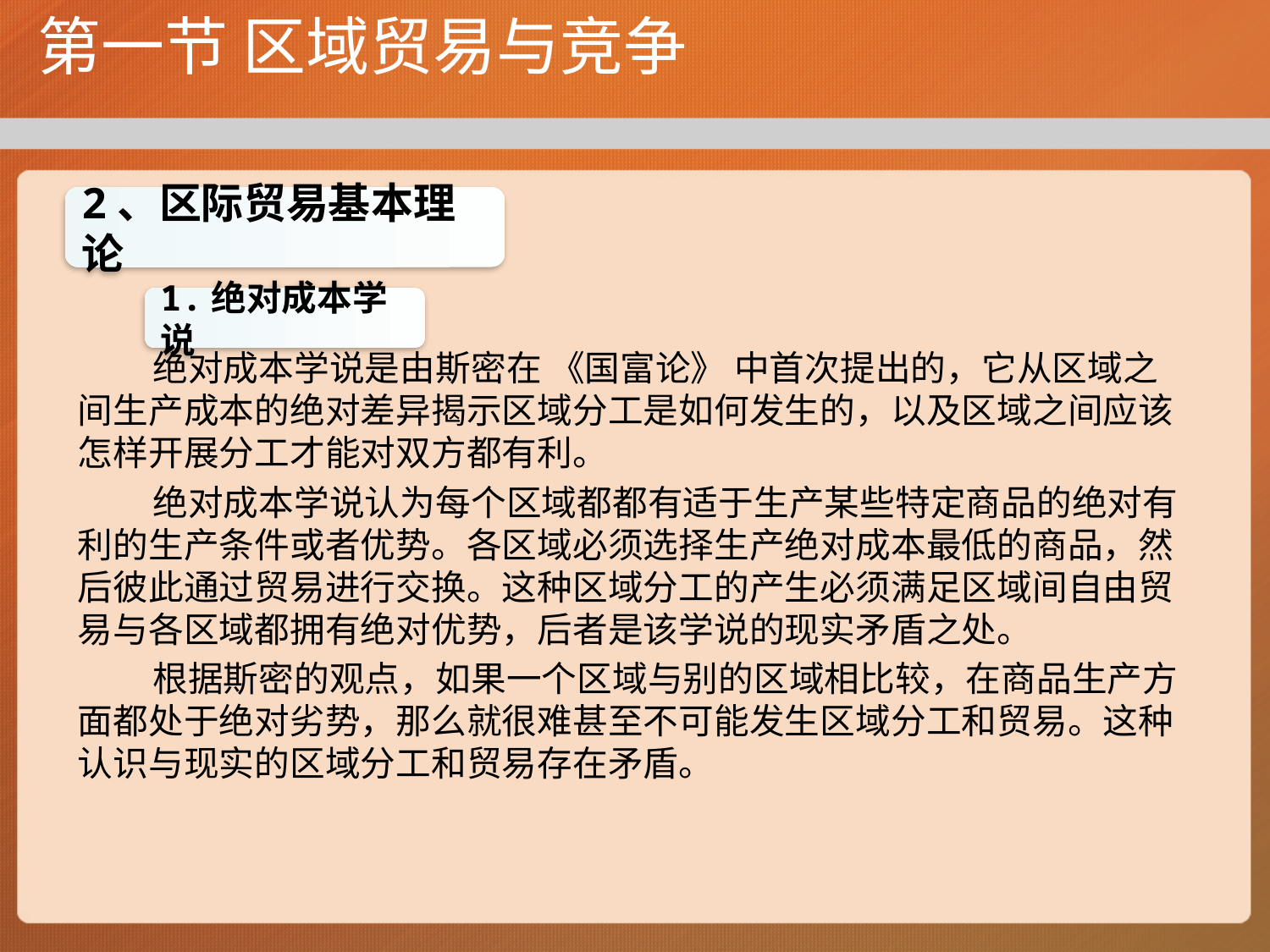

# 第一节 区域贸易与竞争
2、区际贸易基本理论

绝对成本学说是由斯密在 《国富论》 中首次提出的，它从区域之间生产成本的绝对差异揭示区域分工是如何发生的，以及区域之间应该怎样开展分工才能对双方都有利。
绝对成本学说认为每个区域都都有适于生产某些特定商品的绝对有利的生产条件或者优势。各区域必须选择生产绝对成本最低的商品，然后彼此通过贸易进行交换。这种区域分工的产生必须满足区域间自由贸易与各区域都拥有绝对优势，后者是该学说的现实矛盾之处。
根据斯密的观点，如果一个区域与别的区域相比较，在商品生产方面都处于绝对劣势，那么就很难甚至不可能发生区域分工和贸易。这种认识与现实的区域分工和贸易存在矛盾。
1.绝对成本学说